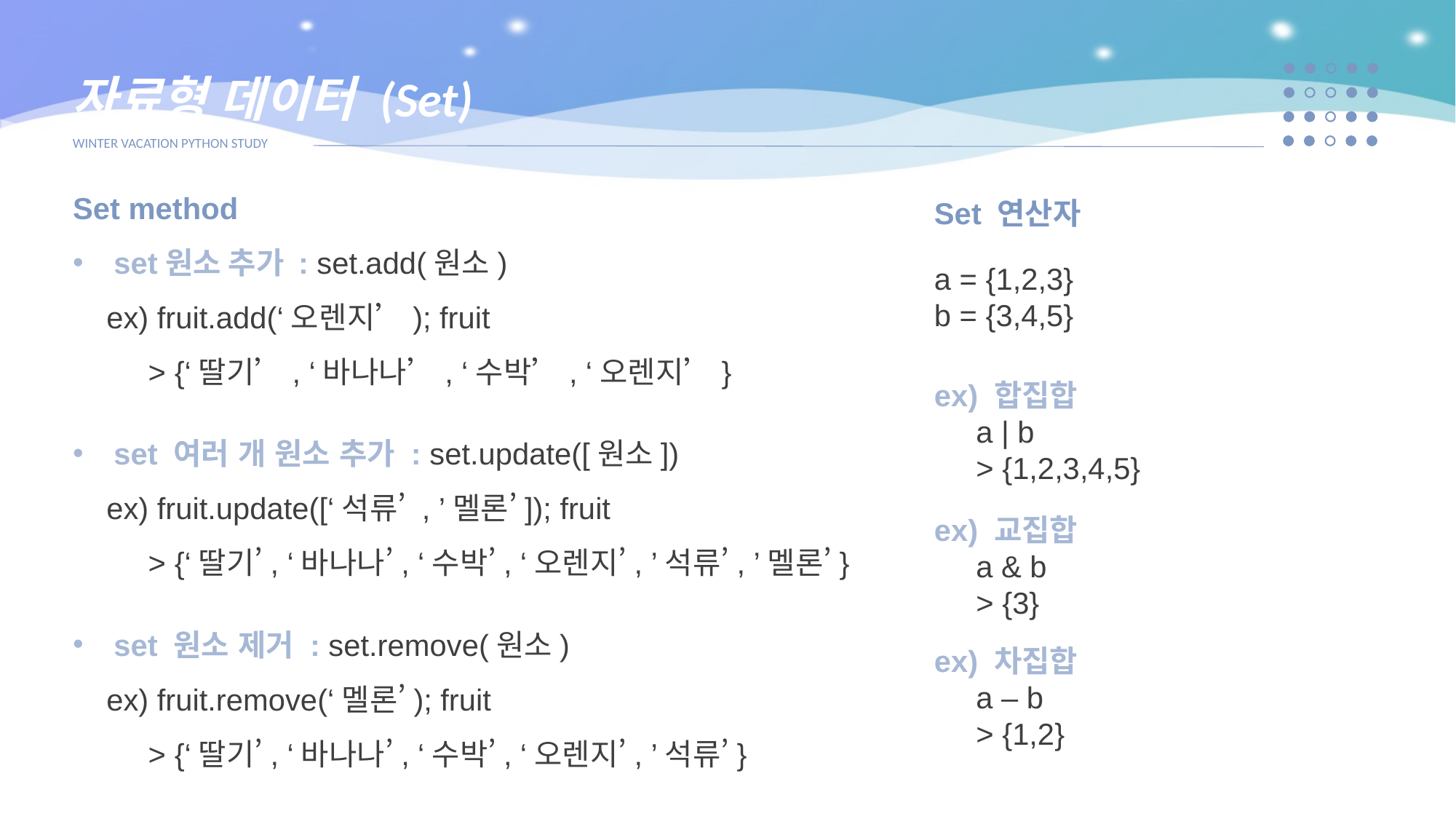

자료형 데이터 (Set)
WINTER VACATION PYTHON STUDY

Set method
set원소 추가 : set.add(원소)
    ex) fruit.add(‘오렌지’); fruit
         > {‘딸기’, ‘바나나’, ‘수박’, ‘오렌지’}

set 여러 개 원소 추가 : set.update([원소])
    ex) fruit.update([‘석류’ , ’멜론’]); fruit
         > {‘딸기’, ‘바나나’, ‘수박’, ‘오렌지’, ’석류’, ’멜론’}

set 원소 제거 : set.remove(원소)
    ex) fruit.remove(‘멜론’); fruit
         > {‘딸기’, ‘바나나’, ‘수박’, ‘오렌지’, ’석류’}
Set 연산자

a = {1,2,3}
b = {3,4,5}

ex) 합집합
     a | b
     > {1,2,3,4,5}

ex) 교집합
     a & b
     > {3}

ex) 차집합
     a – b
     > {1,2}